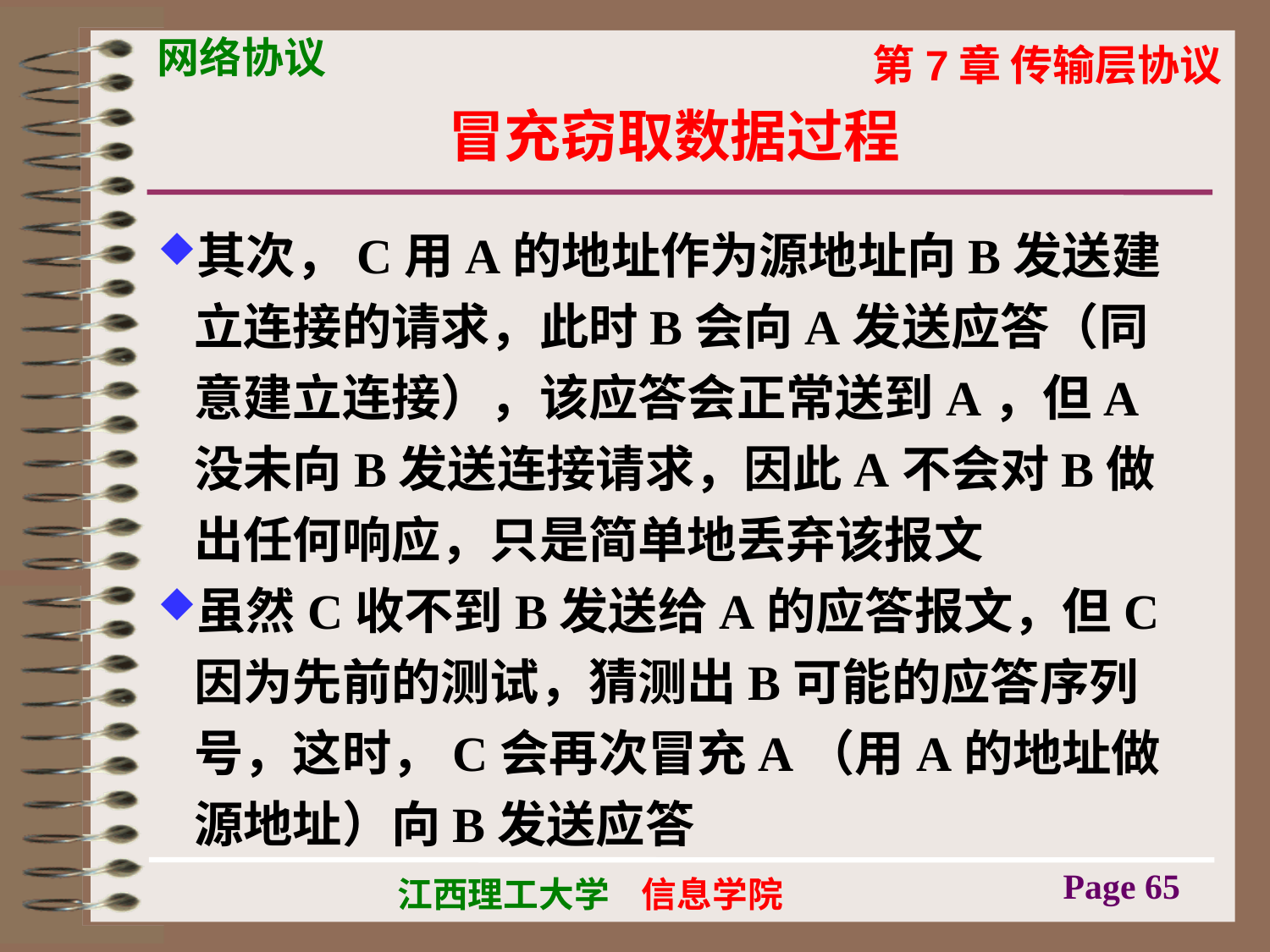

# 冒充窃取数据过程
其次，C用A的地址作为源地址向B发送建立连接的请求，此时B会向A发送应答（同意建立连接），该应答会正常送到A，但A没未向B发送连接请求，因此A不会对B做出任何响应，只是简单地丢弃该报文
虽然C收不到B发送给A的应答报文，但C因为先前的测试，猜测出B可能的应答序列号，这时，C会再次冒充A（用A的地址做源地址）向B发送应答
Page 65